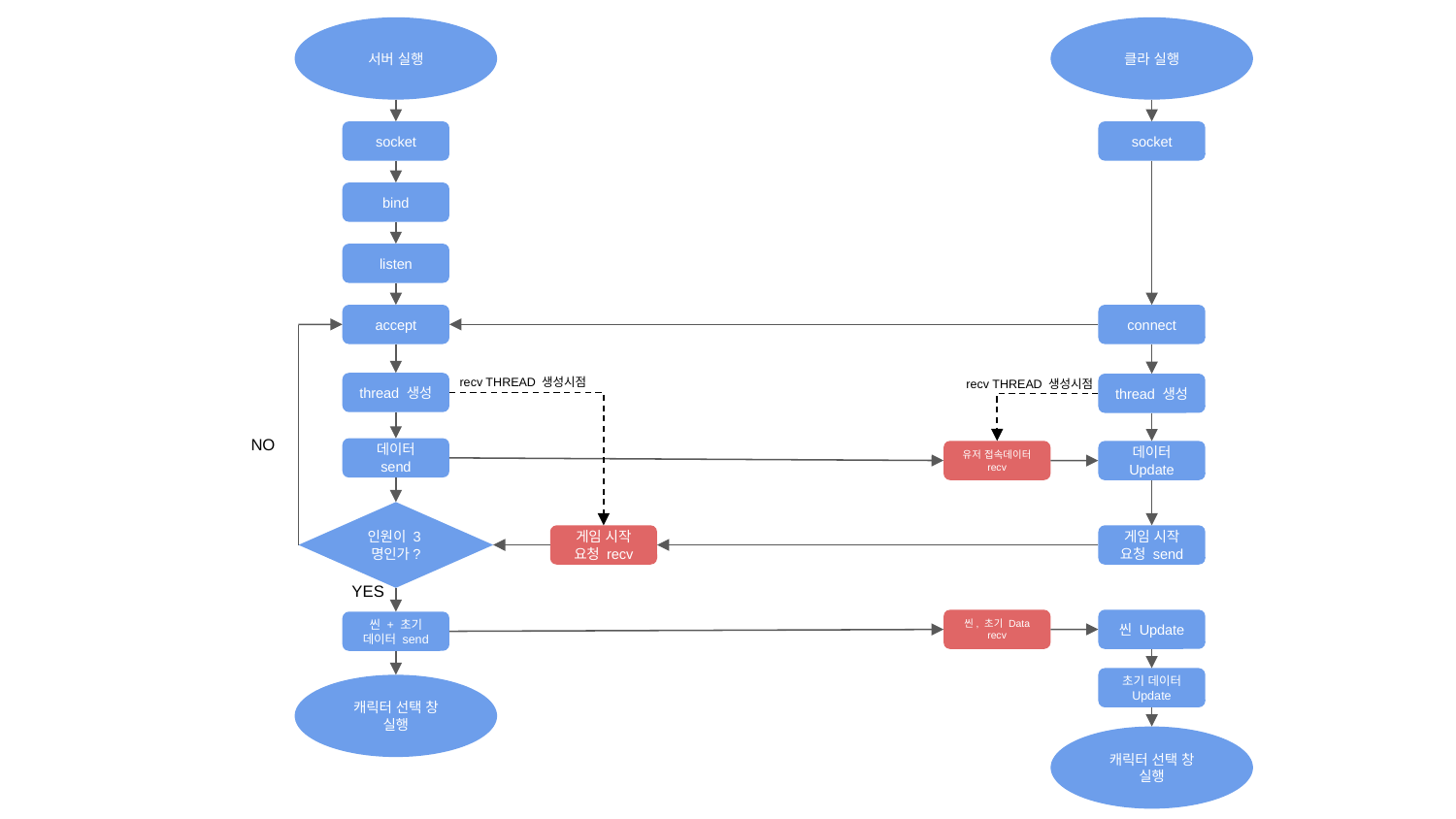

서버 실행
클라 실행
socket
socket
bind
listen
accept
connect
recv THREAD 생성시점
recv THREAD 생성시점
thread 생성
thread 생성
NO
데이터 send
유저 접속데이터 recv
데이터 Update
인원이 3명인가?
게임 시작 요청 recv
게임 시작 요청 send
YES
씬 Update
씬, 초기 Data
recv
씬 + 초기 데이터 send
초기 데이터 Update
캐릭터 선택 창 실행
캐릭터 선택 창 실행